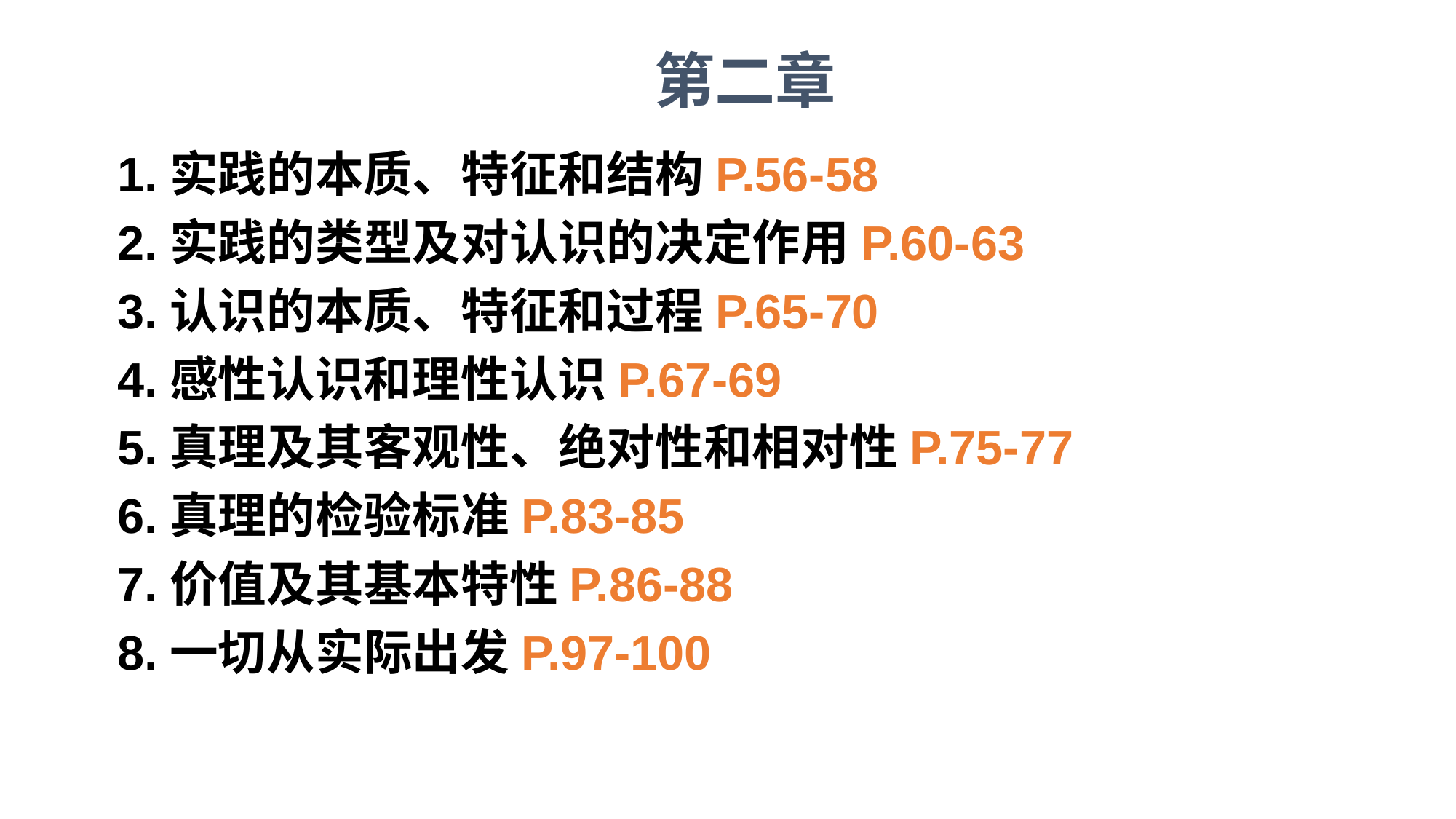

第二章
1.实践的本质、特征和结构P.56-58
2.实践的类型及对认识的决定作用P.60-63
3.认识的本质、特征和过程P.65-70
4.感性认识和理性认识P.67-69
5.真理及其客观性、绝对性和相对性P.75-77
6.真理的检验标准P.83-85
7.价值及其基本特性P.86-88
8.一切从实际出发P.97-100